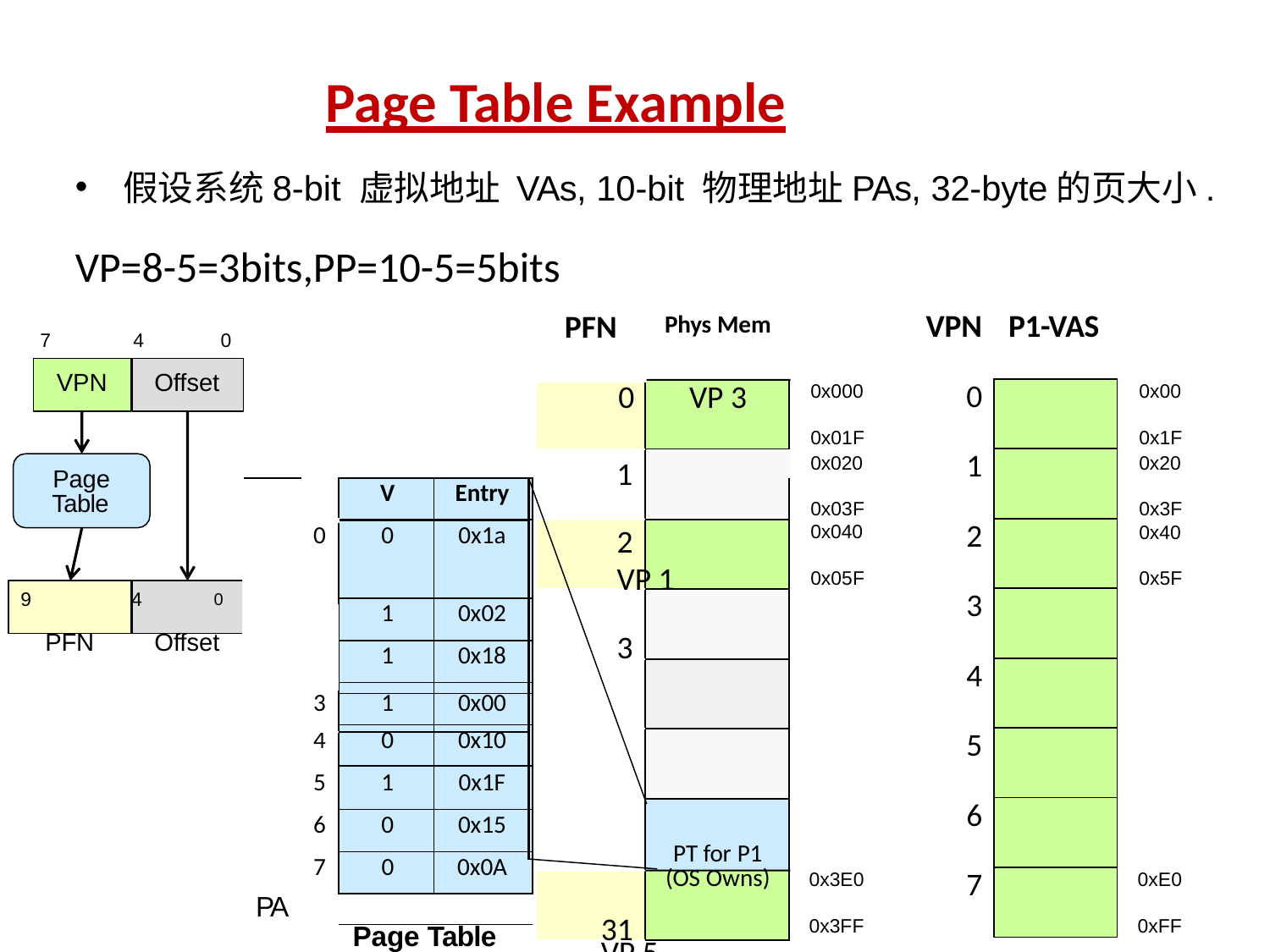

# Page Table Example
假设系统8-bit 虚拟地址 VAs, 10-bit 物理地址PAs, 32-byte的页大小.
VP=8-5=3bits,PP=10-5=5bits

| VPN | P1-VAS |
| --- | --- |
| 0 |  |
| 1 |  |
| 2 |  |
| 3 |  |
| 4 |  |
| 5 |  |
| 6 |  |
| 7 |  |
| 7 |  | 4 | 0 |  |  |  |  | PFN | Phys Mem |
| --- | --- | --- | --- | --- | --- | --- | --- | --- | --- |
|  | VPN |  | Offset |  |  |  |  | 0 | VP 3 |
|  |  |  |  |  |  |  |  |  |  |
| Table |  |  |  |  |  | V | Entry |  |  |
|  |  |  |  |  | 0 | 0 | 0x1a | 2 VP 1 |  |
| 9 |  | 4 0 |  |  | 1 | 1 | 0x02 |  |  |
| PFN |  | Offset |  |  | 2 | 1 | 0x18 | 3 |  |
|  |  |  |  |  |  |  |  |  |  |
|  |  |  |  |  | 3 | 1 | 0x00 |  |  |
|  |  |  |  |  | 4 | 0 | 0x10 |  |  |
|  |  |  |  |  | 5 | 1 | 0x1F |  |  |
|  |  |  |  |  | 6 | 0 | 0x15 |  |  |
|  |  |  |  |  | 7 | 0 | 0x0A | PT for P1 (OS Owns) |  |
|  |  |  |  | PA |  |  |  |  |  |
| Page Table |  |  |  |  |  |  |  | 31 VP 5 |  |

0x000
0x00
0x01F
0x020
0x1F
0x20
1
Page

0x03F
0x040
0x3F
0x40
0x05F
0x5F
VA
0x3E0
0xE0
0x3FF
0xFF